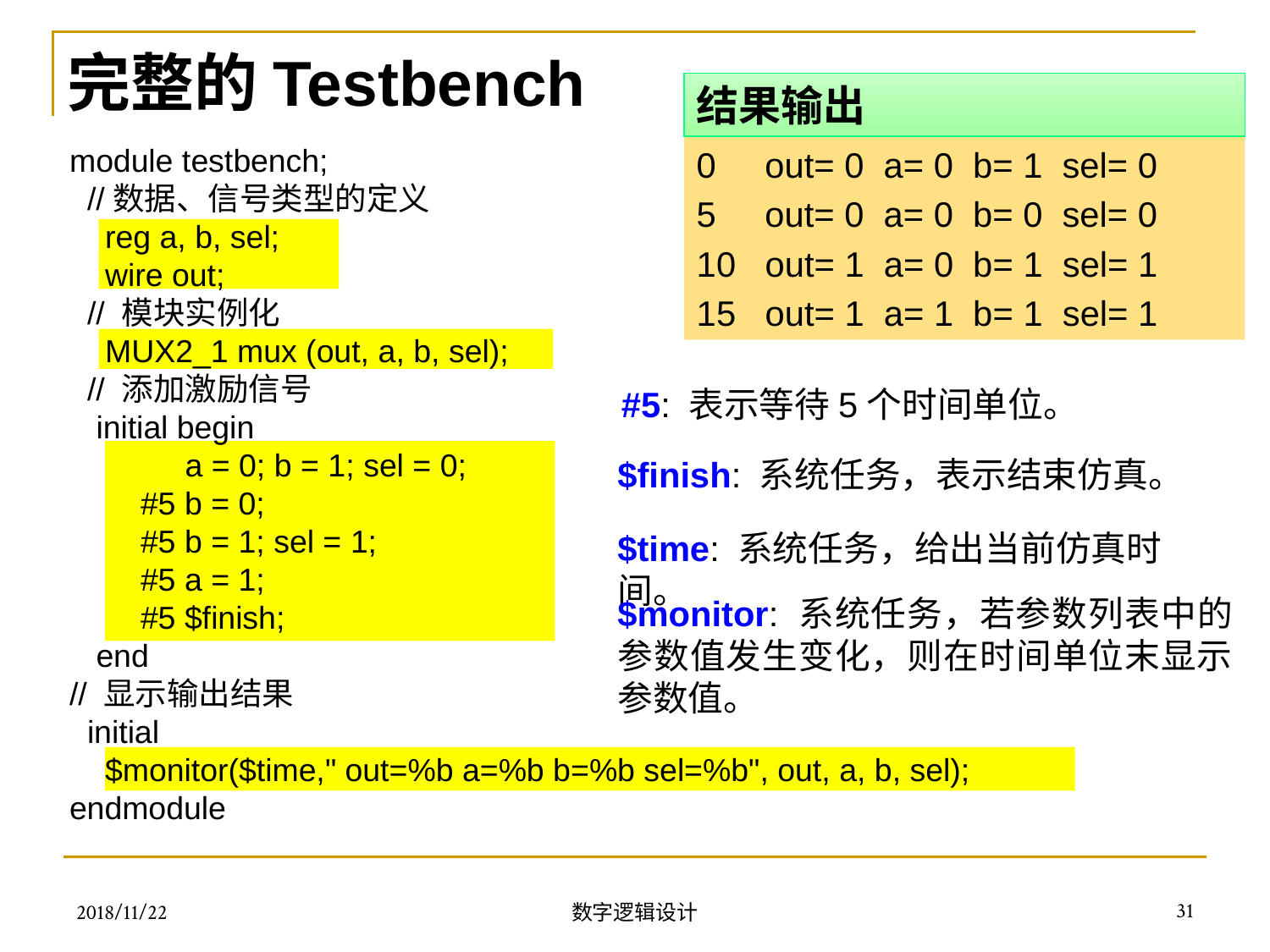

完整的Testbench
结果输出
module testbench;
  //数据、信号类型的定义
    reg a, b, sel;
    wire out;
  // 模块实例化
    MUX2_1 mux (out, a, b, sel);
  // 添加激励信号
   initial begin
             a = 0; b = 1; sel = 0;
        #5 b = 0;
        #5 b = 1; sel = 1;
        #5 a = 1;
        #5 $finish;
   end
// 显示输出结果
  initial
    $monitor($time," out=%b a=%b b=%b sel=%b", out, a, b, sel);
endmodule
0     out= 0  a= 0  b= 1  sel= 0
5     out= 0  a= 0  b= 0  sel= 0
10   out= 1  a= 0  b= 1  sel= 1
15   out= 1  a= 1  b= 1  sel= 1

#5: 表示等待5个时间单位。

$finish: 系统任务，表示结束仿真。
$time: 系统任务，给出当前仿真时间。
$monitor: 系统任务，若参数列表中的参数值发生变化，则在时间单位末显示参数值。

2018/11/22
31
数字逻辑设计